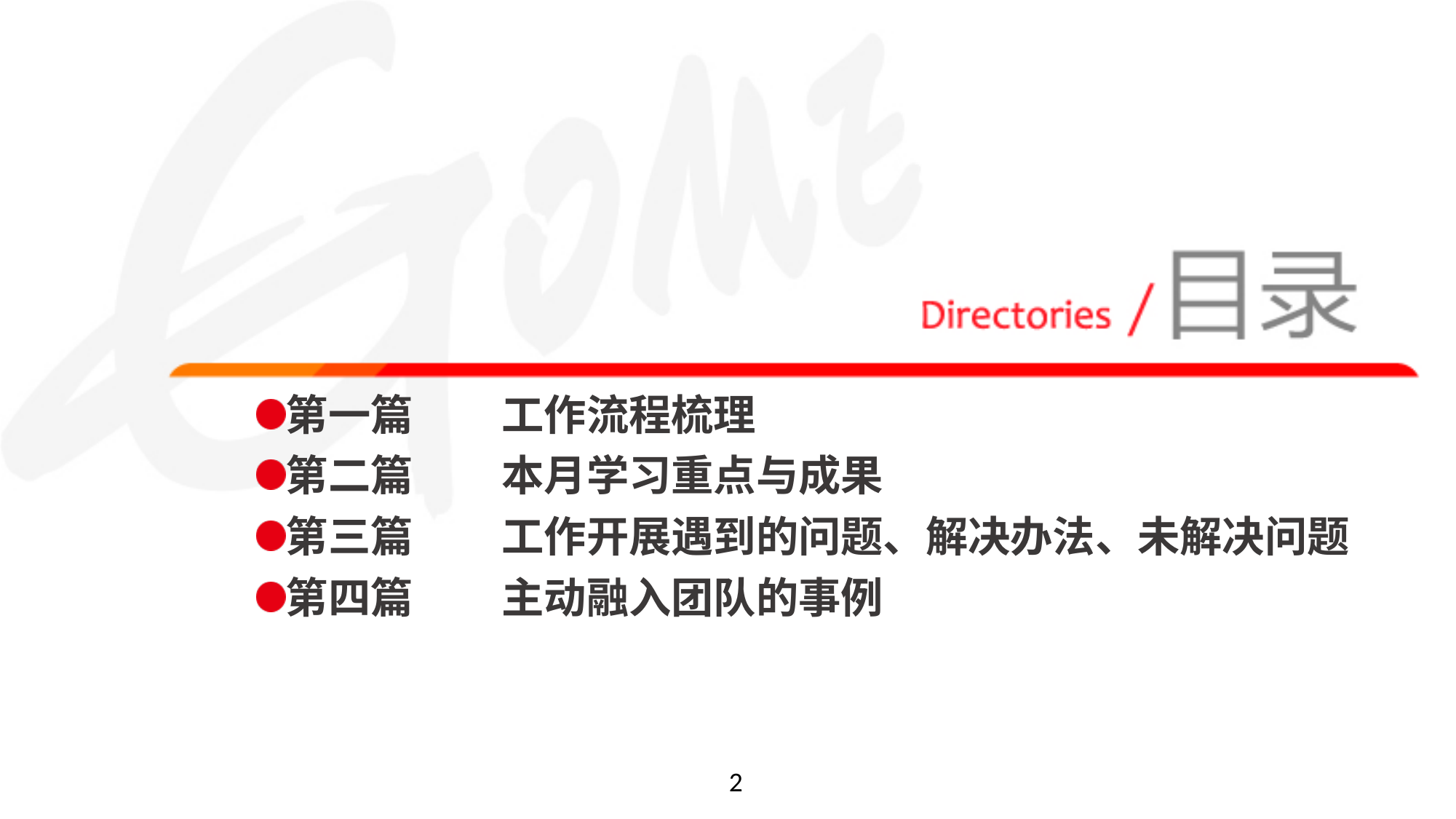

第一篇	工作流程梳理
第二篇	本月学习重点与成果
第三篇	工作开展遇到的问题、解决办法、未解决问题
第四篇	主动融入团队的事例